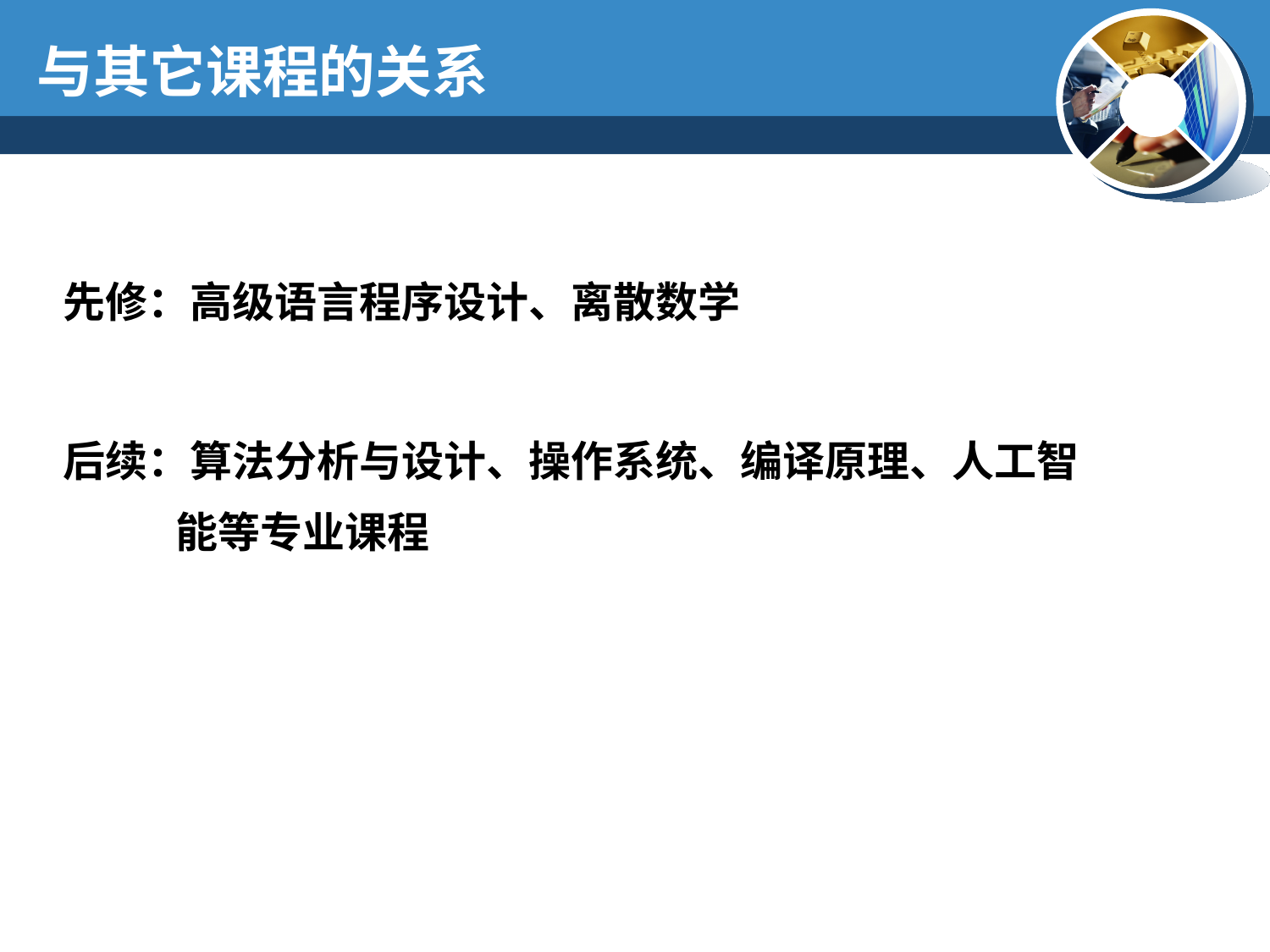

与其它课程的关系

先修：高级语言程序设计、离散数学

后续：算法分析与设计、操作系统、编译原理、人工智能等专业课程